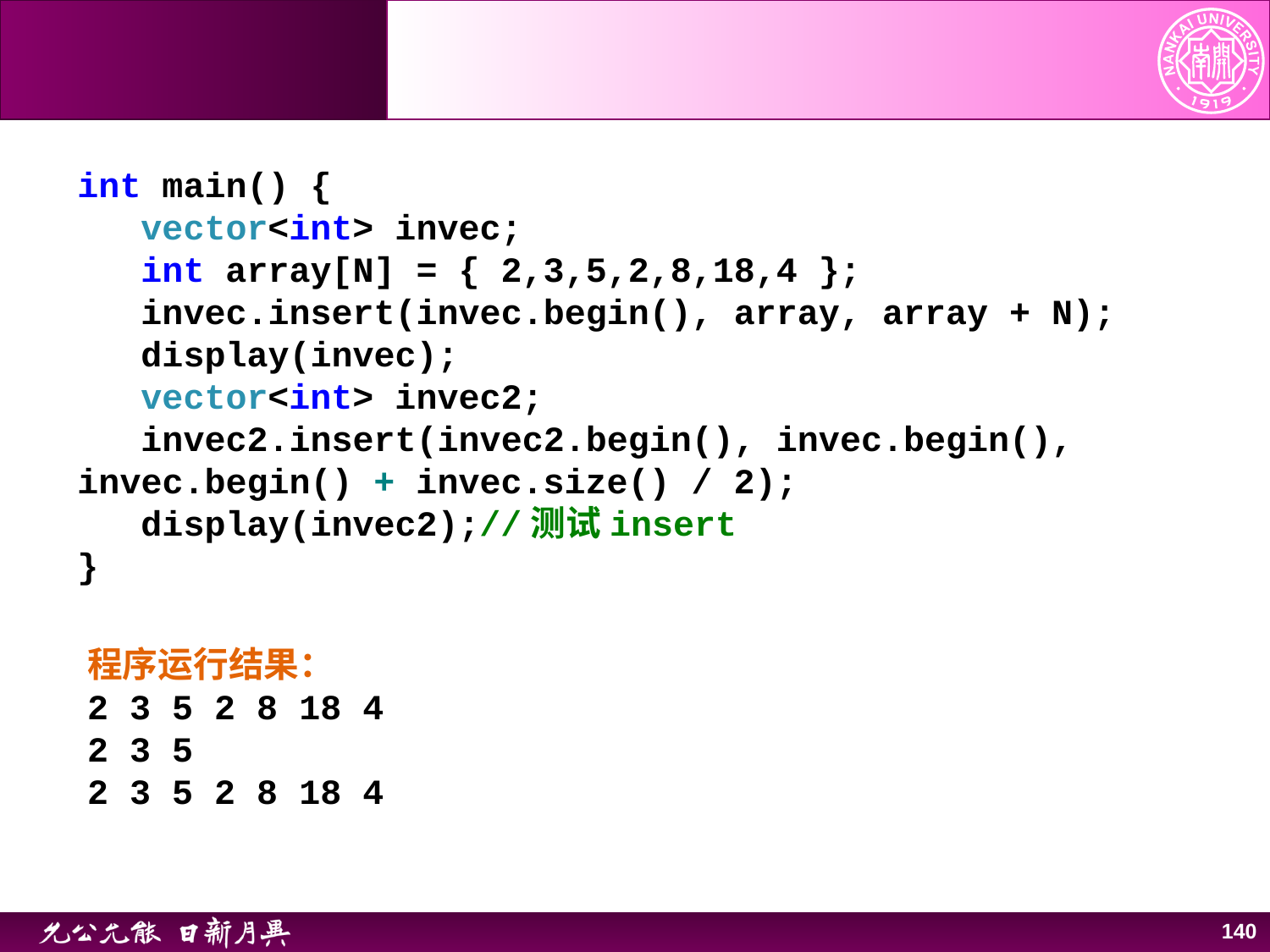

int main() {
   vector<int> invec;
   int array[N] = { 2,3,5,2,8,18,4 };
   invec.insert(invec.begin(), array, array + N);
   display(invec);
   vector<int> invec2;
   invec2.insert(invec2.begin(), invec.begin(),       invec.begin() + invec.size() / 2);
   display(invec2);//测试insert
}
程序运行结果：
2 3 5 2 8 18 4
2 3 5
2 3 5 2 8 18 4
140